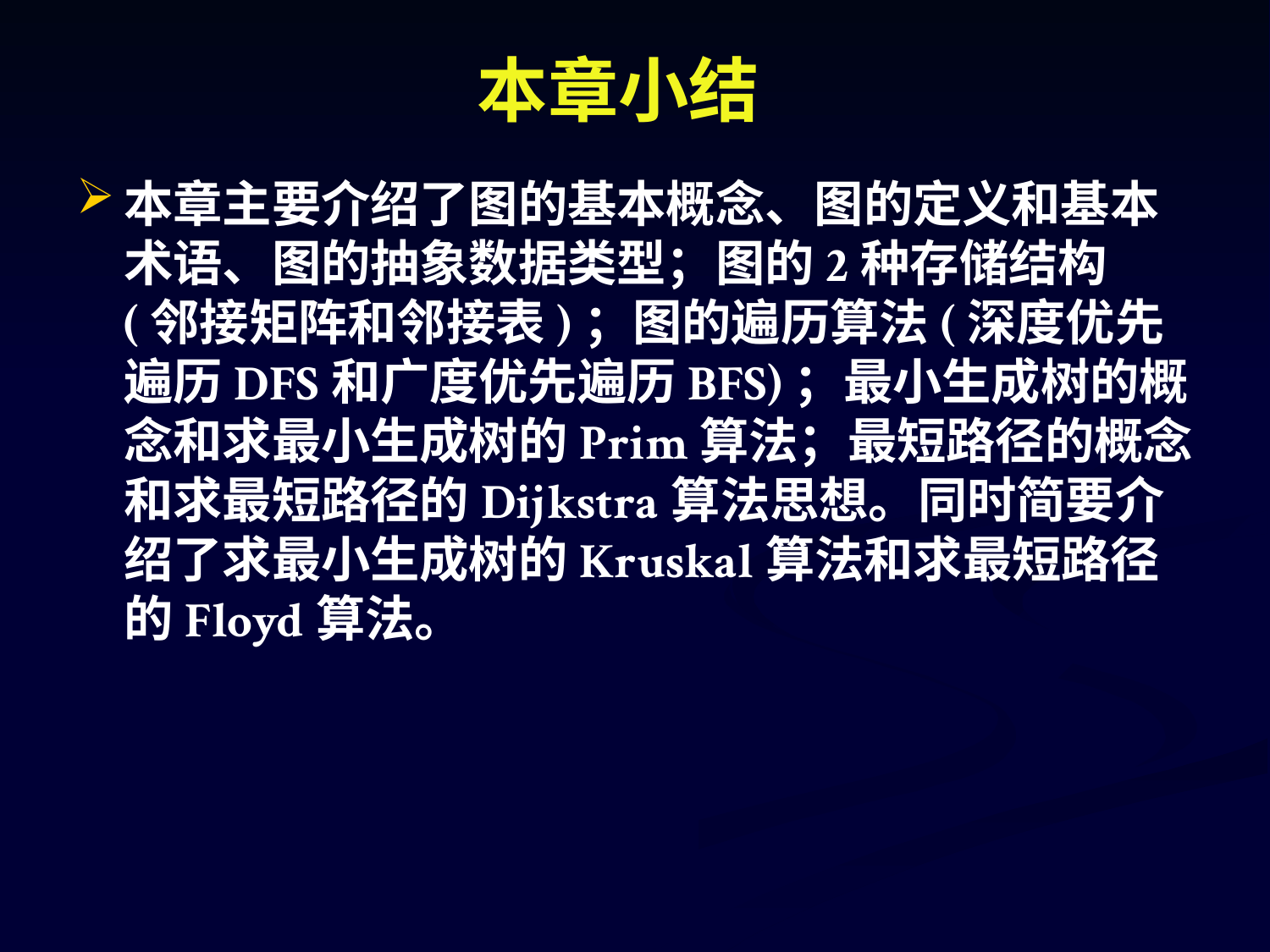

# 本章小结
本章主要介绍了图的基本概念、图的定义和基本术语、图的抽象数据类型；图的2种存储结构(邻接矩阵和邻接表)；图的遍历算法(深度优先遍历DFS和广度优先遍历BFS)；最小生成树的概念和求最小生成树的Prim算法；最短路径的概念和求最短路径的Dijkstra算法思想。同时简要介绍了求最小生成树的Kruskal算法和求最短路径的Floyd算法。
118